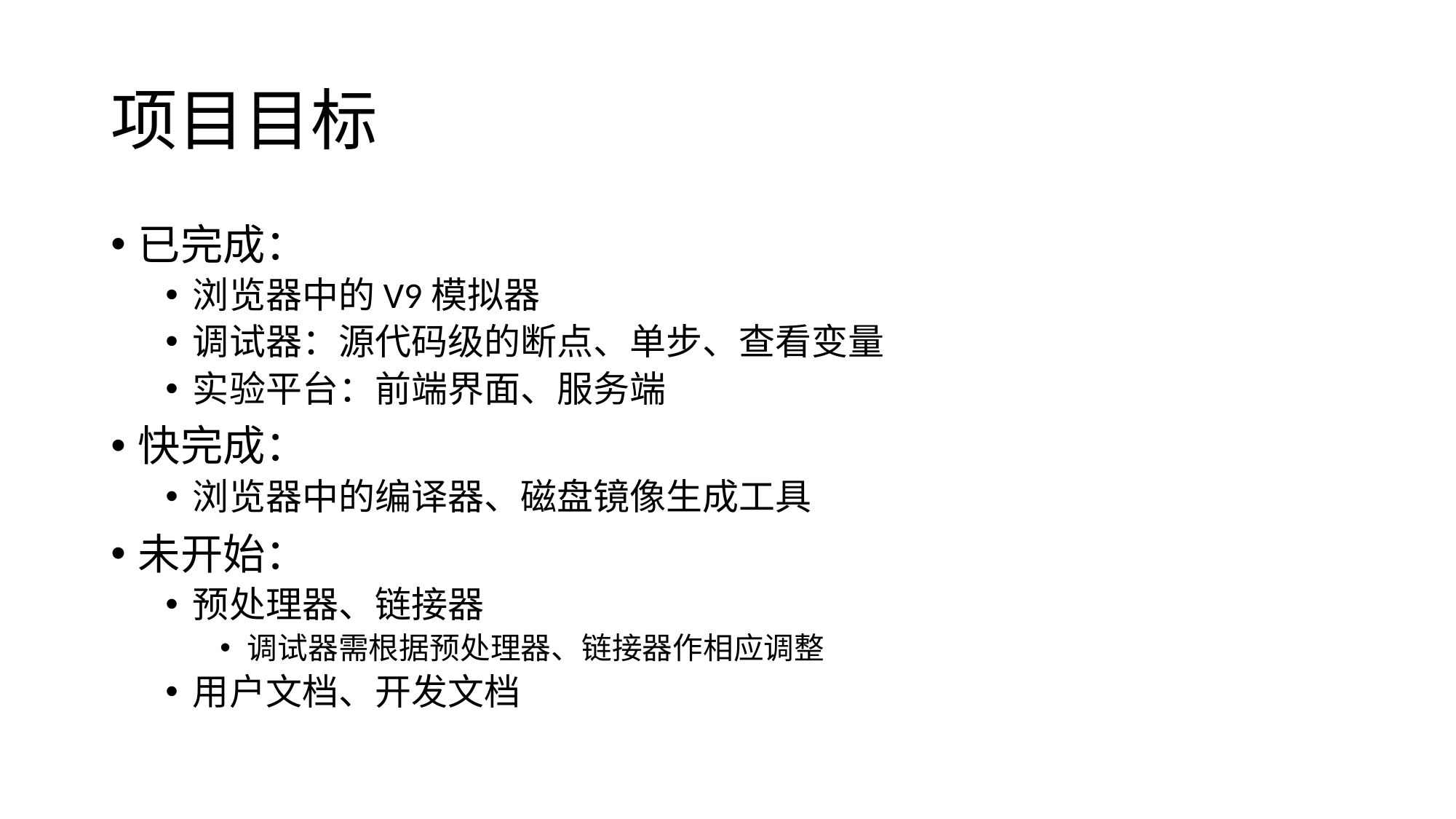

# 项目目标
已完成：
浏览器中的V9模拟器
调试器：源代码级的断点、单步、查看变量
实验平台：前端界面、服务端
快完成：
浏览器中的编译器、磁盘镜像生成工具
未开始：
预处理器、链接器
调试器需根据预处理器、链接器作相应调整
用户文档、开发文档